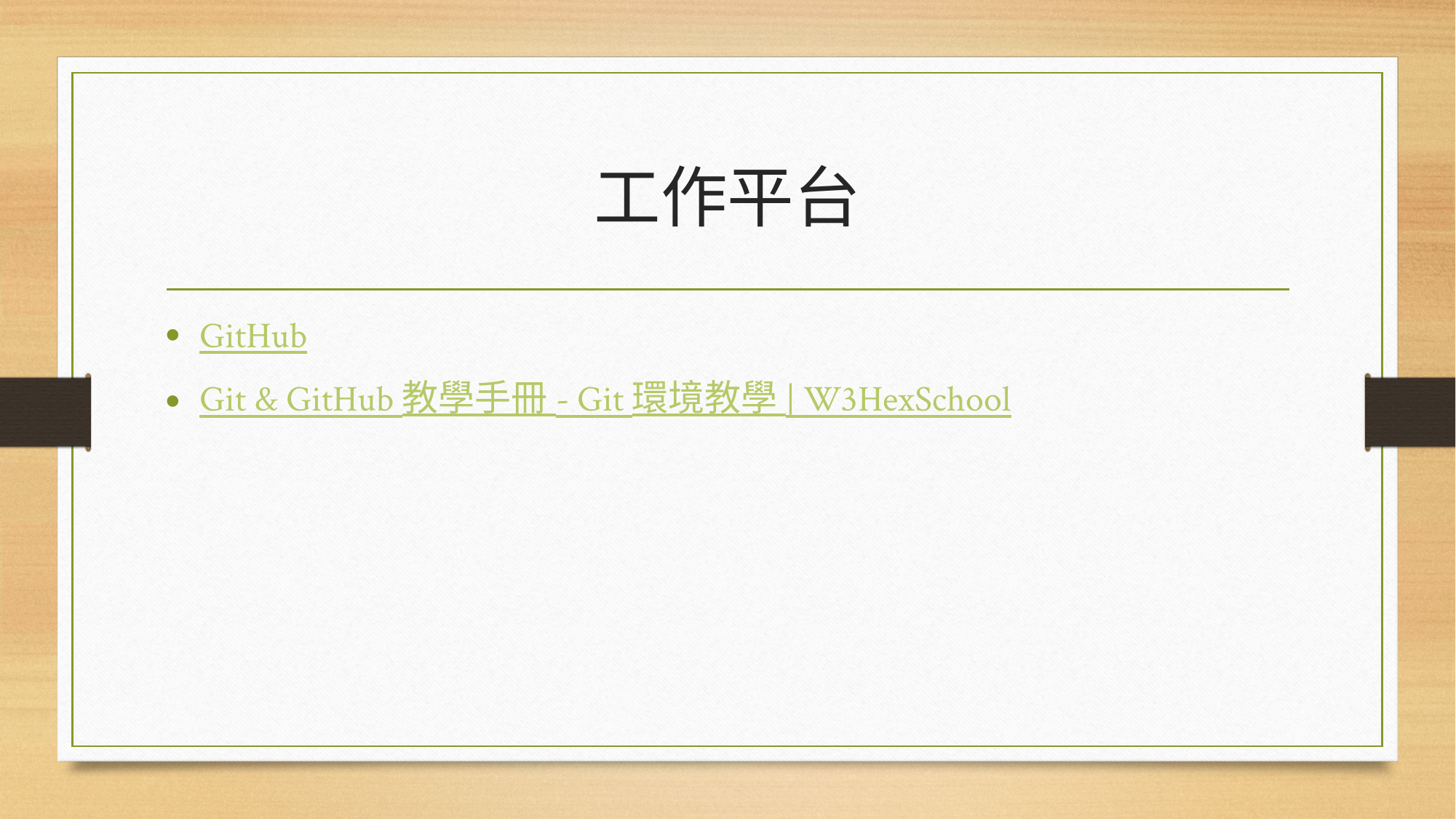

# 工作平台
GitHub
Git & GitHub 教學手冊 - Git 環境教學 | W3HexSchool